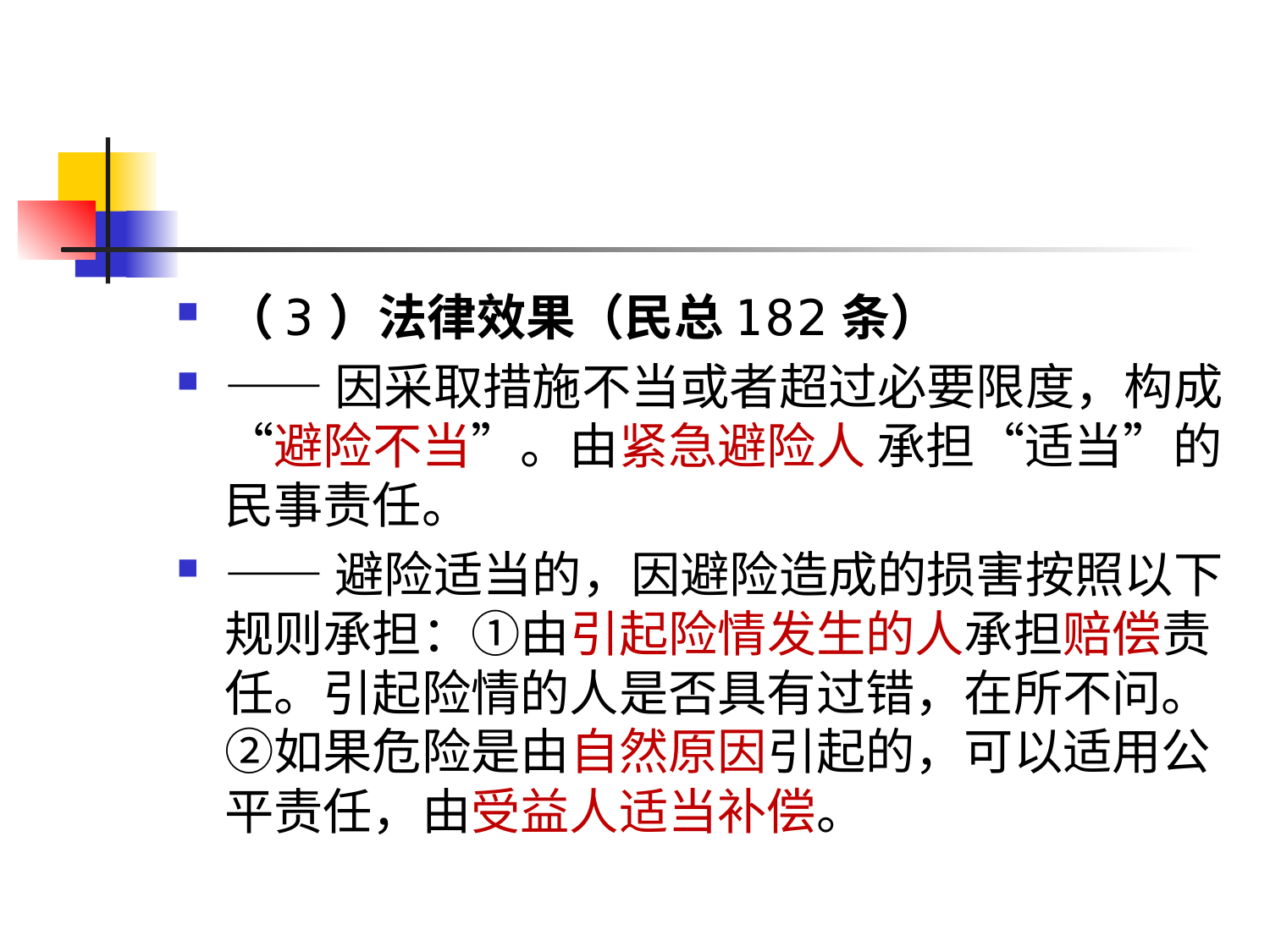

#
（3）法律效果（民总182条）
——因采取措施不当或者超过必要限度，构成“避险不当”。由紧急避险人 承担“适当”的民事责任。
——避险适当的，因避险造成的损害按照以下规则承担：①由引起险情发生的人承担赔偿责任。引起险情的人是否具有过错，在所不问。②如果危险是由自然原因引起的，可以适用公平责任，由受益人适当补偿。